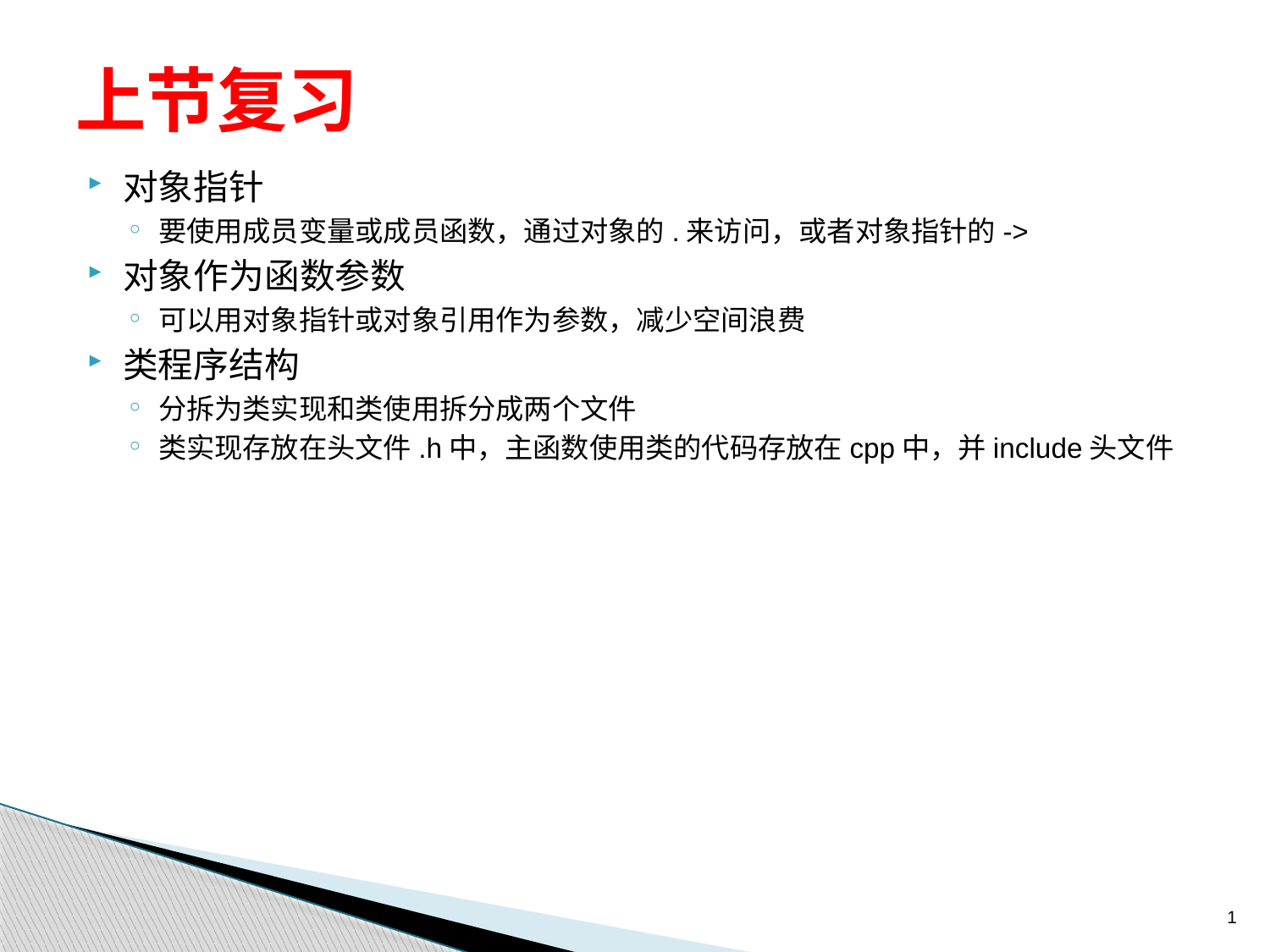

# 上节复习
对象指针
要使用成员变量或成员函数，通过对象的.来访问，或者对象指针的->
对象作为函数参数
可以用对象指针或对象引用作为参数，减少空间浪费
类程序结构
分拆为类实现和类使用拆分成两个文件
类实现存放在头文件.h中，主函数使用类的代码存放在cpp中，并include头文件

1